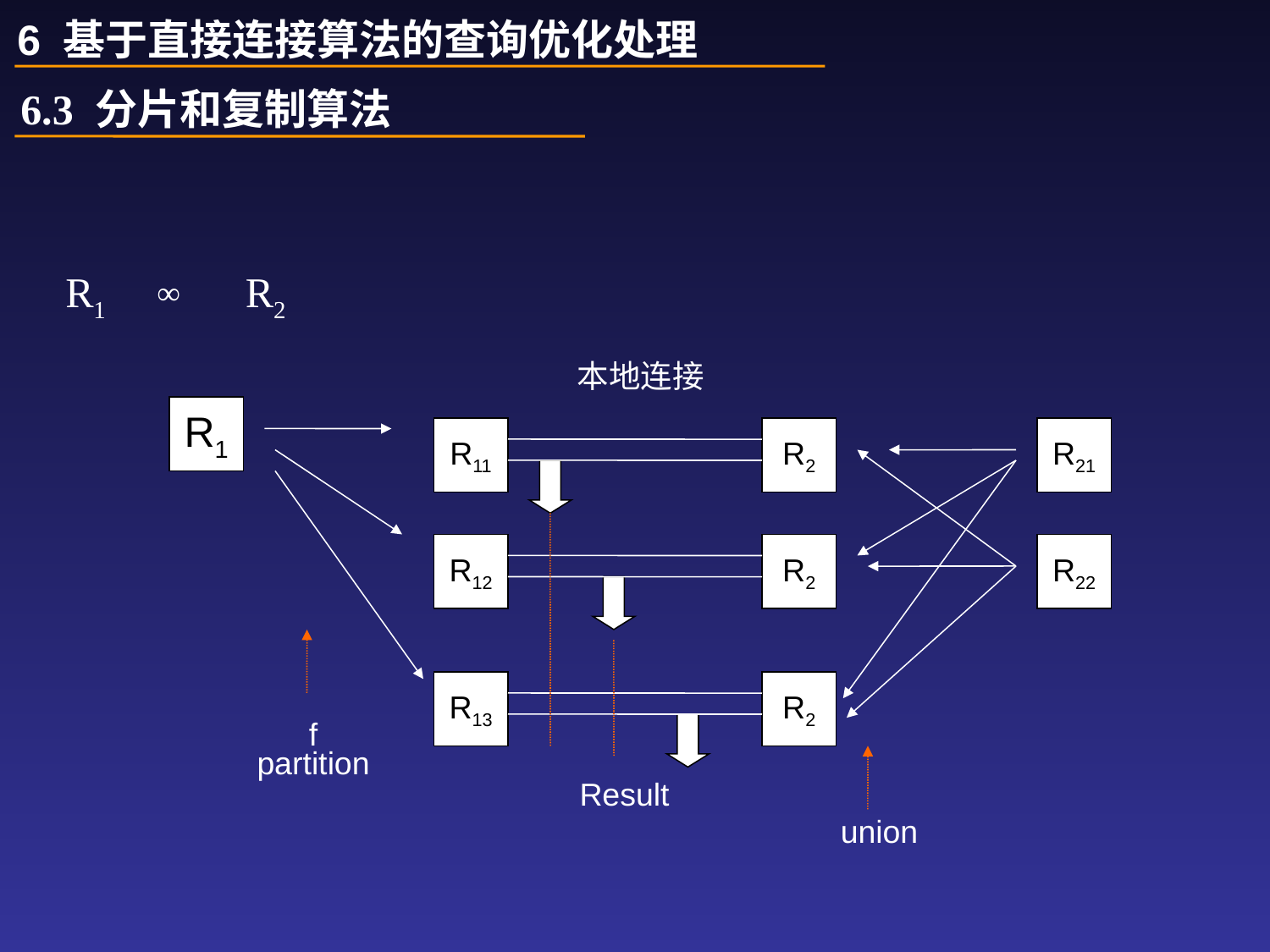

6 基于直接连接算法的查询优化处理

6.3 分片和复制算法

R1
R2
∞
本地连接
R1
R11
R12
R13
R2
R2
R2
R21

R22

f
partition

Result
union